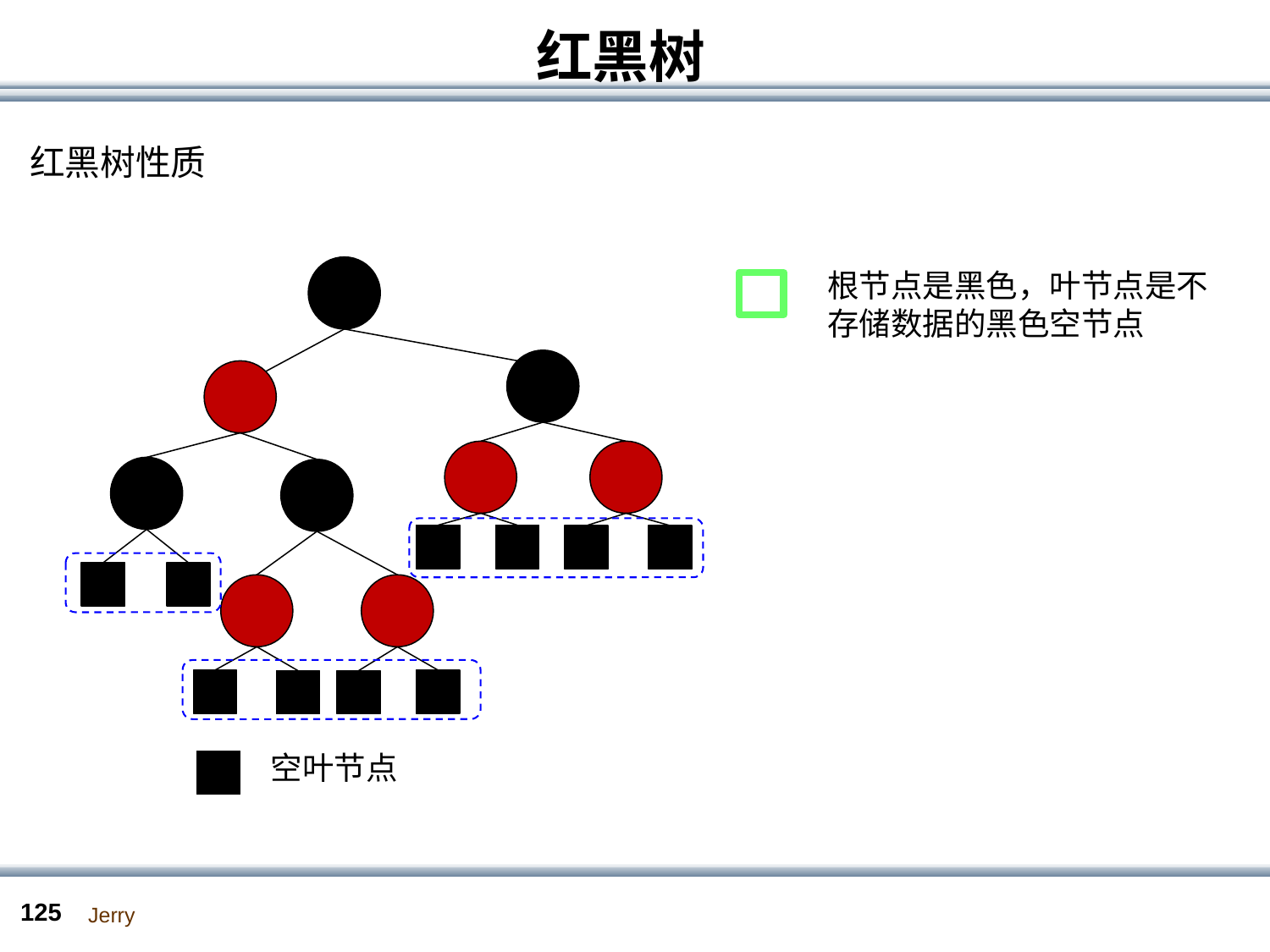

# 红黑树
红黑树性质

根节点是黑色，叶节点是不存储数据的黑色空节点

空叶节点